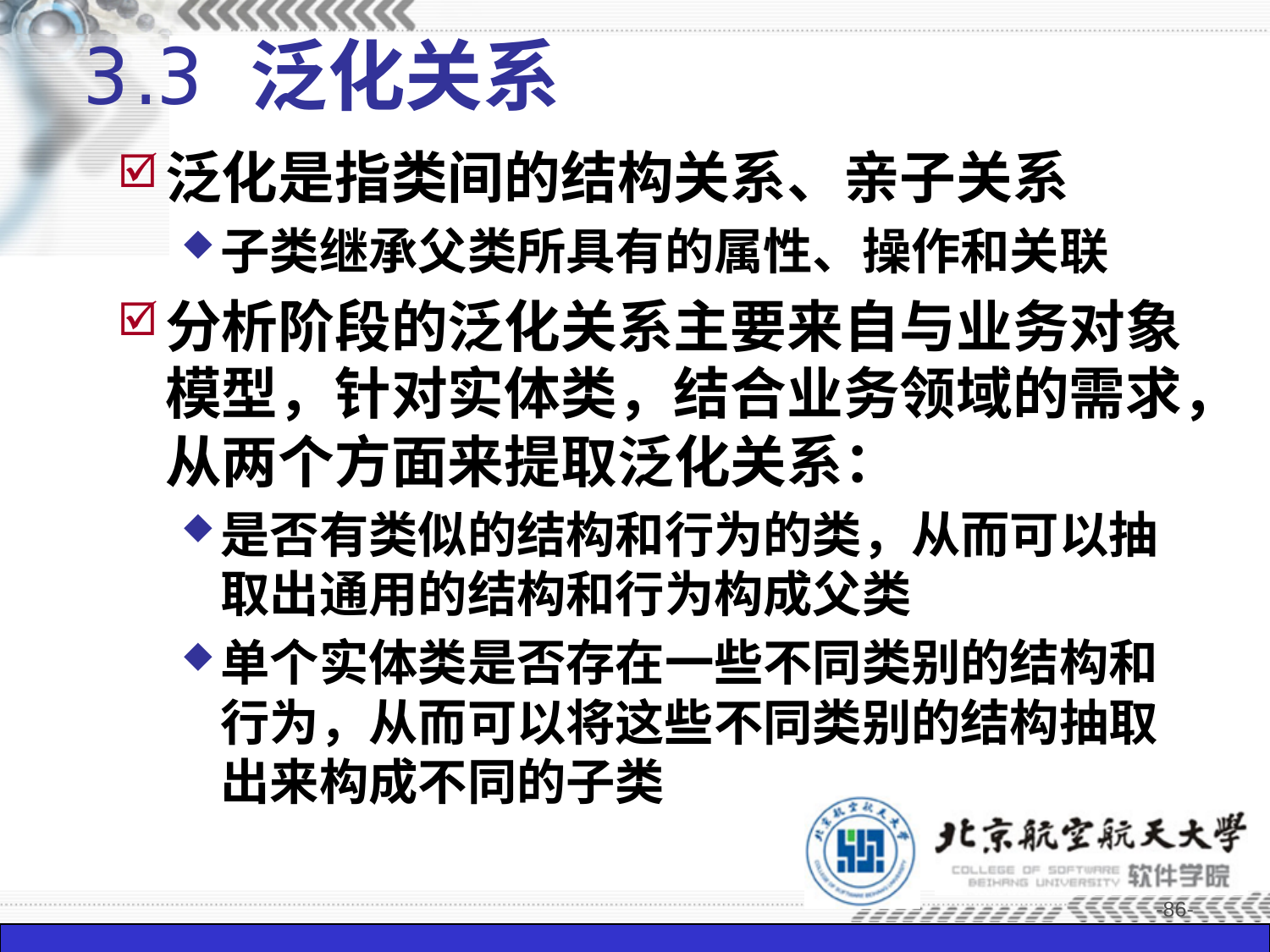

# 3.3 泛化关系
泛化是指类间的结构关系、亲子关系
子类继承父类所具有的属性、操作和关联
分析阶段的泛化关系主要来自与业务对象模型，针对实体类，结合业务领域的需求，从两个方面来提取泛化关系：
是否有类似的结构和行为的类，从而可以抽取出通用的结构和行为构成父类
单个实体类是否存在一些不同类别的结构和行为，从而可以将这些不同类别的结构抽取出来构成不同的子类
-86-